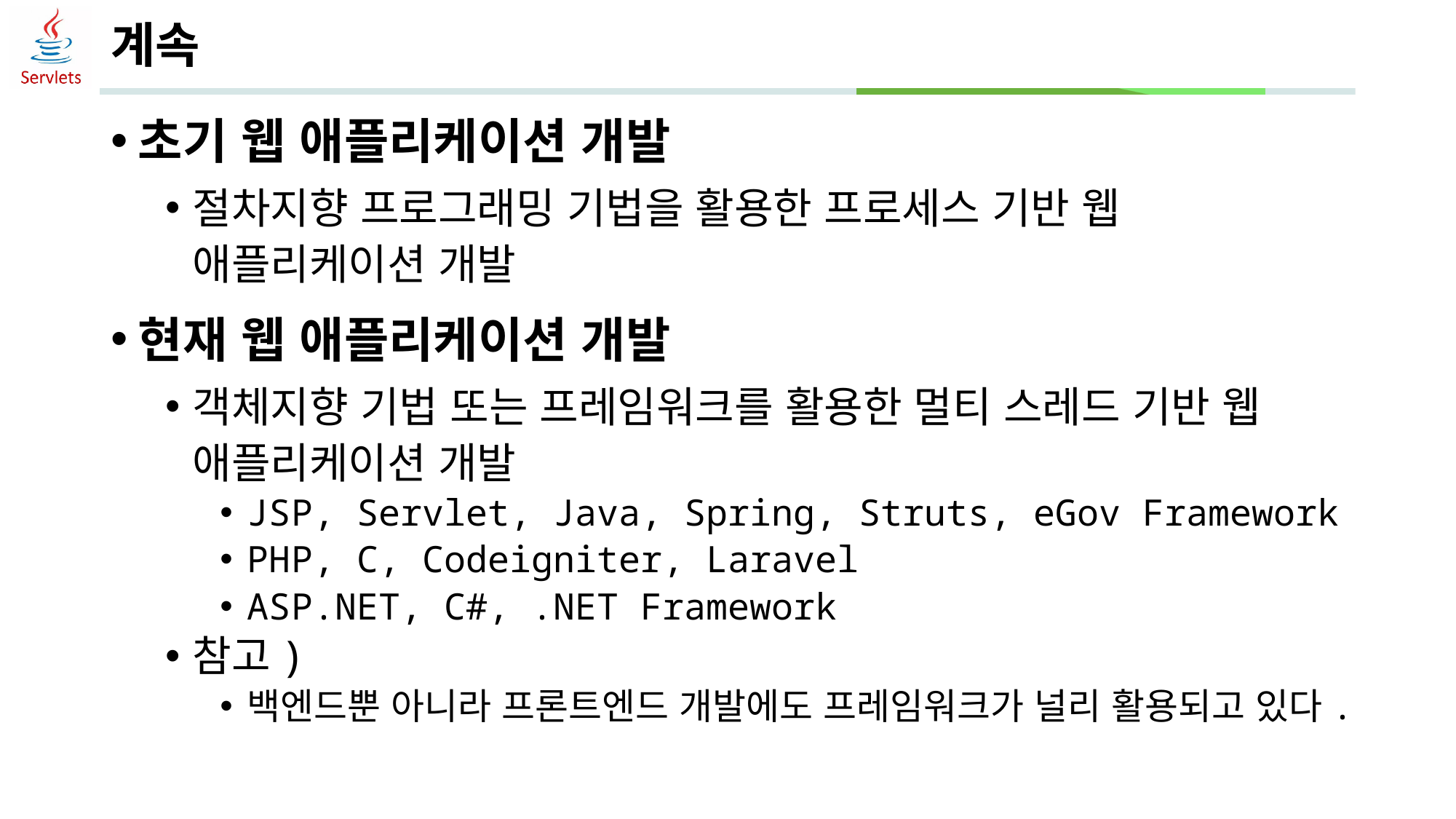

# 계속
초기 웹 애플리케이션 개발
절차지향 프로그래밍 기법을 활용한 프로세스 기반 웹 애플리케이션 개발
현재 웹 애플리케이션 개발
객체지향 기법 또는 프레임워크를 활용한 멀티 스레드 기반 웹 애플리케이션 개발
JSP, Servlet, Java, Spring, Struts, eGov Framework
PHP, C, Codeigniter, Laravel
ASP.NET, C#, .NET Framework
참고)
백엔드뿐 아니라 프론트엔드 개발에도 프레임워크가 널리 활용되고 있다.